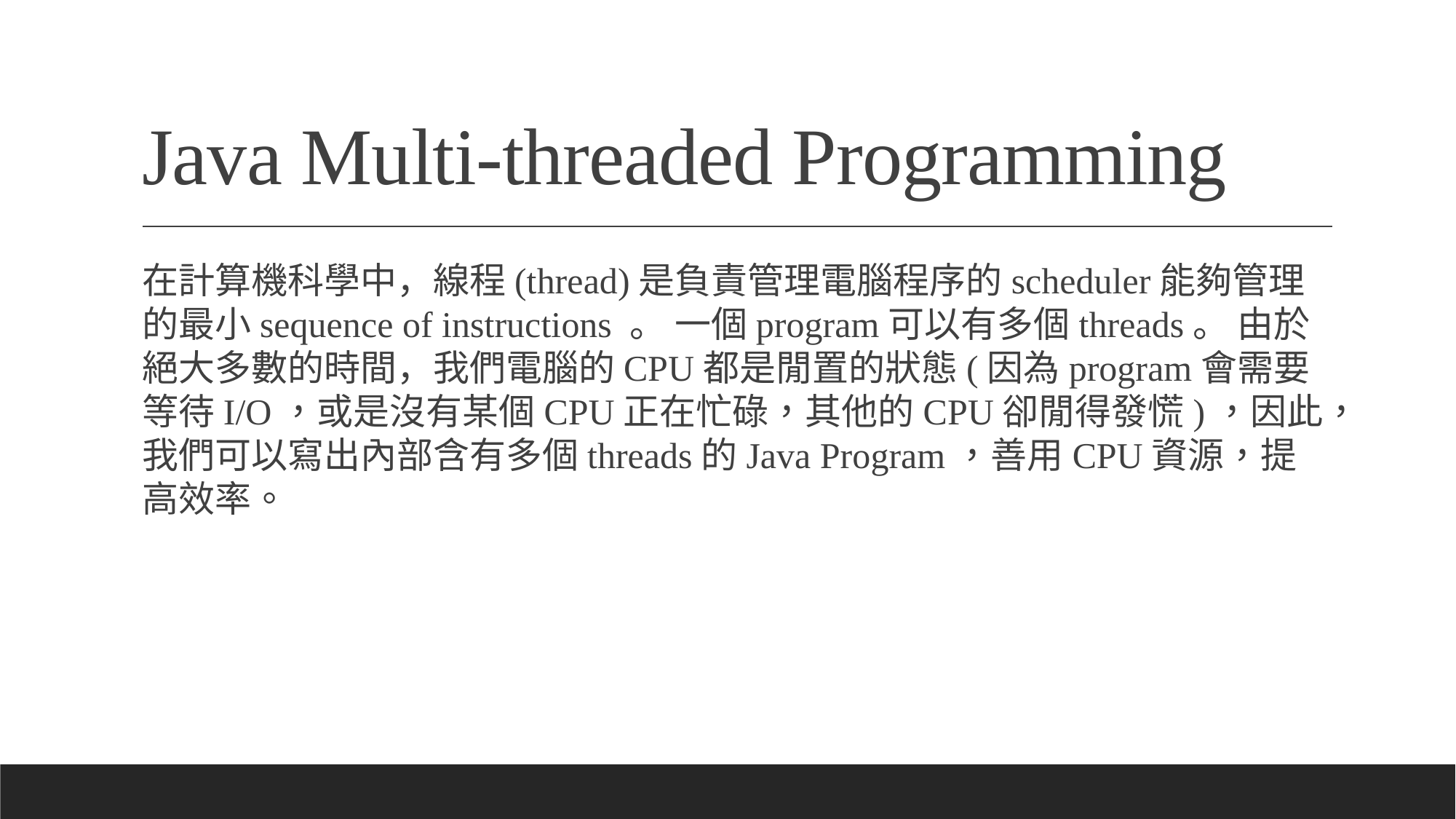

# Java Multi-threaded Programming
在計算機科學中，線程(thread)是負責管理電腦程序的scheduler能夠管理的最小sequence of instructions 。 一個program可以有多個threads。 由於絕大多數的時間，我們電腦的CPU都是閒置的狀態(因為program會需要等待I/O，或是沒有某個CPU正在忙碌，其他的CPU卻閒得發慌)，因此，我們可以寫出內部含有多個threads的Java Program，善用CPU資源，提高效率。